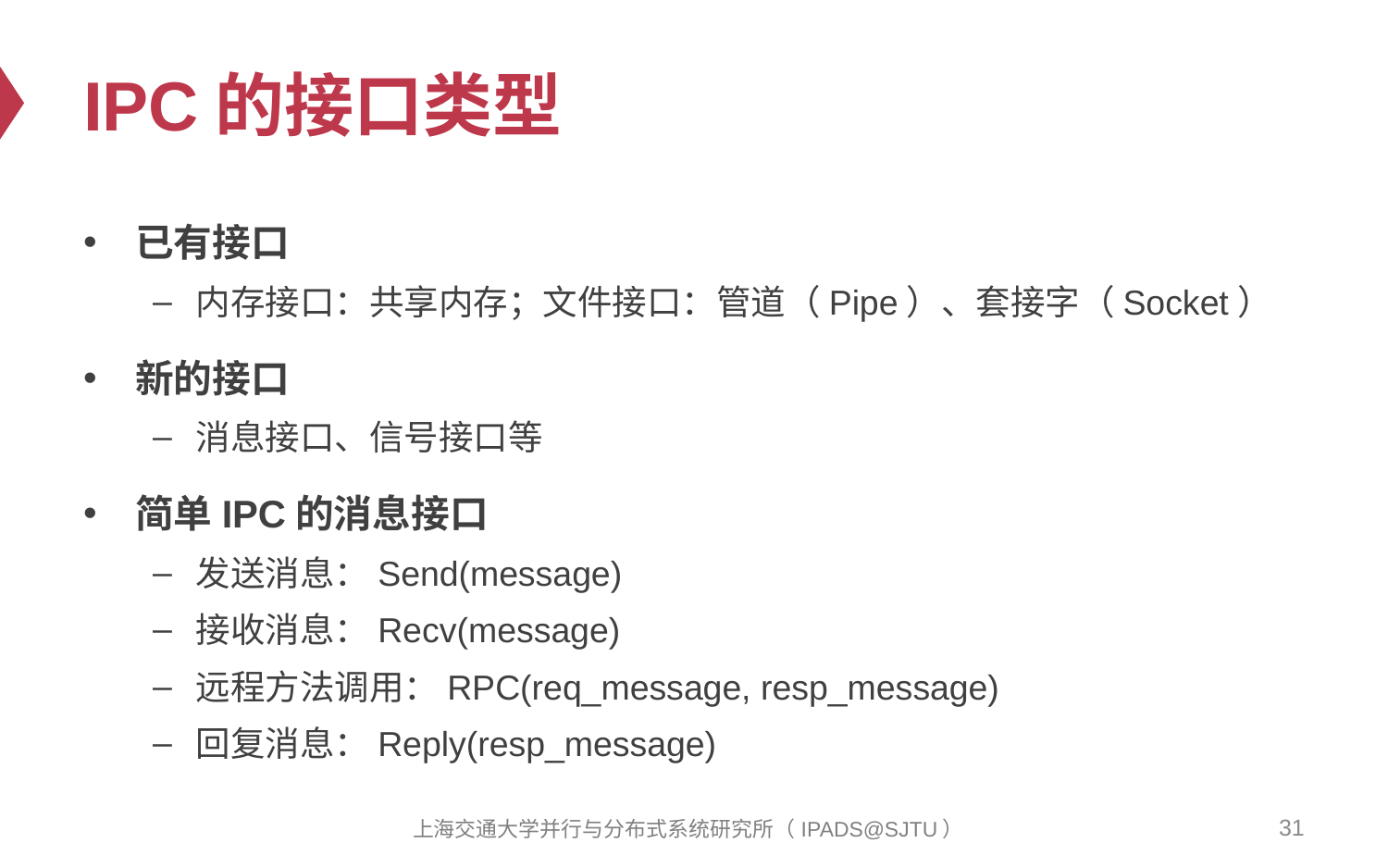

# IPC的接口类型
已有接口
内存接口：共享内存；文件接口：管道（Pipe）、套接字（Socket）
新的接口
消息接口、信号接口等
简单IPC的消息接口
发送消息：Send(message)
接收消息：Recv(message)
远程方法调用：RPC(req_message, resp_message)
回复消息：Reply(resp_message)
31
上海交通大学并行与分布式系统研究所（IPADS@SJTU）